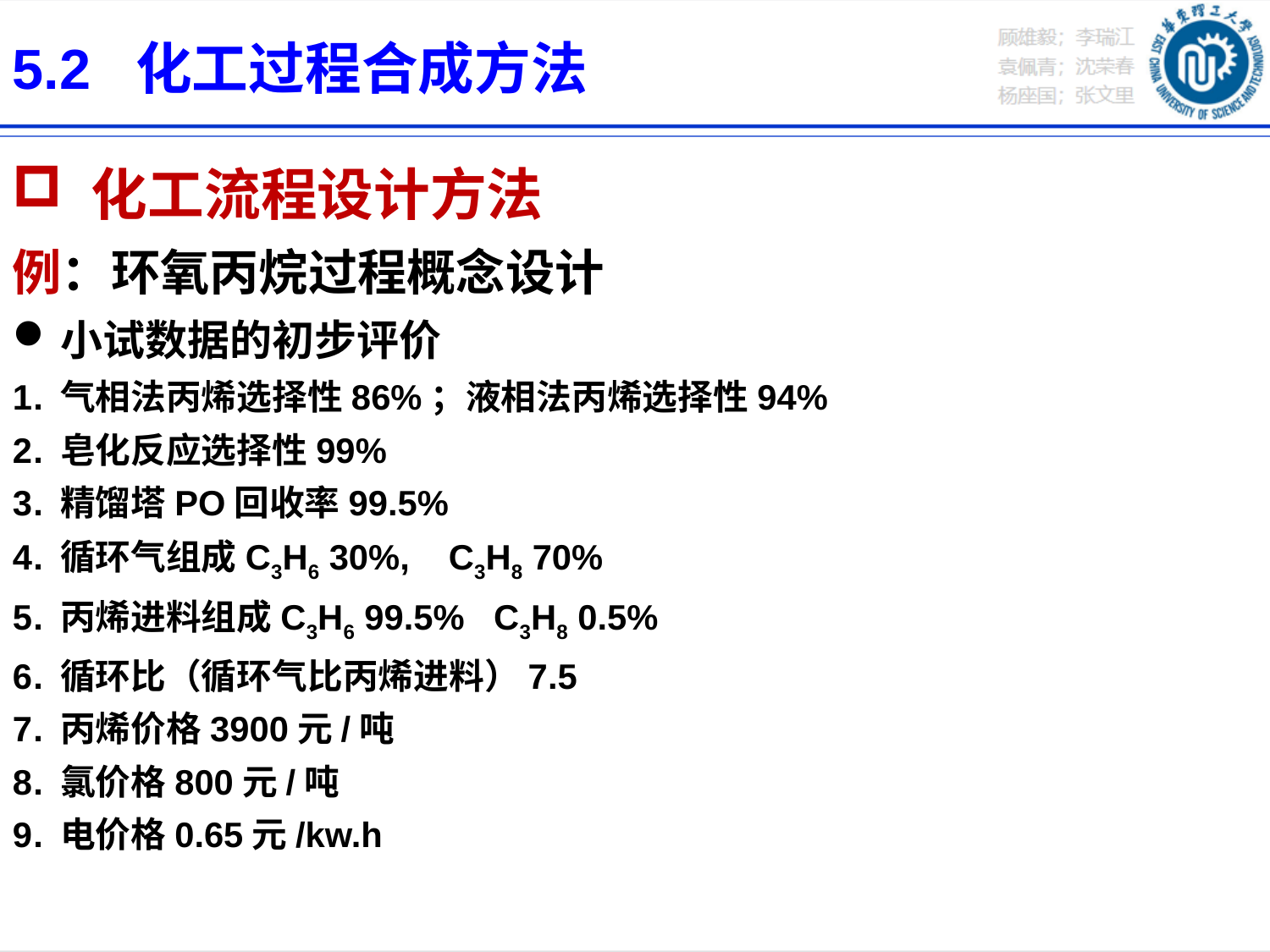

5.2  化工过程合成方法
 化工流程设计方法
例：环氧丙烷过程概念设计
小试数据的初步评价
气相法丙烯选择性86%；液相法丙烯选择性94%
皂化反应选择性99%
精馏塔PO回收率99.5%
循环气组成C3H6 30%,    C3H8 70%
丙烯进料组成C3H6 99.5%   C3H8 0.5%
循环比（循环气比丙烯进料）7.5
丙烯价格3900元/吨
氯价格800元/吨
电价格0.65元/kw.h